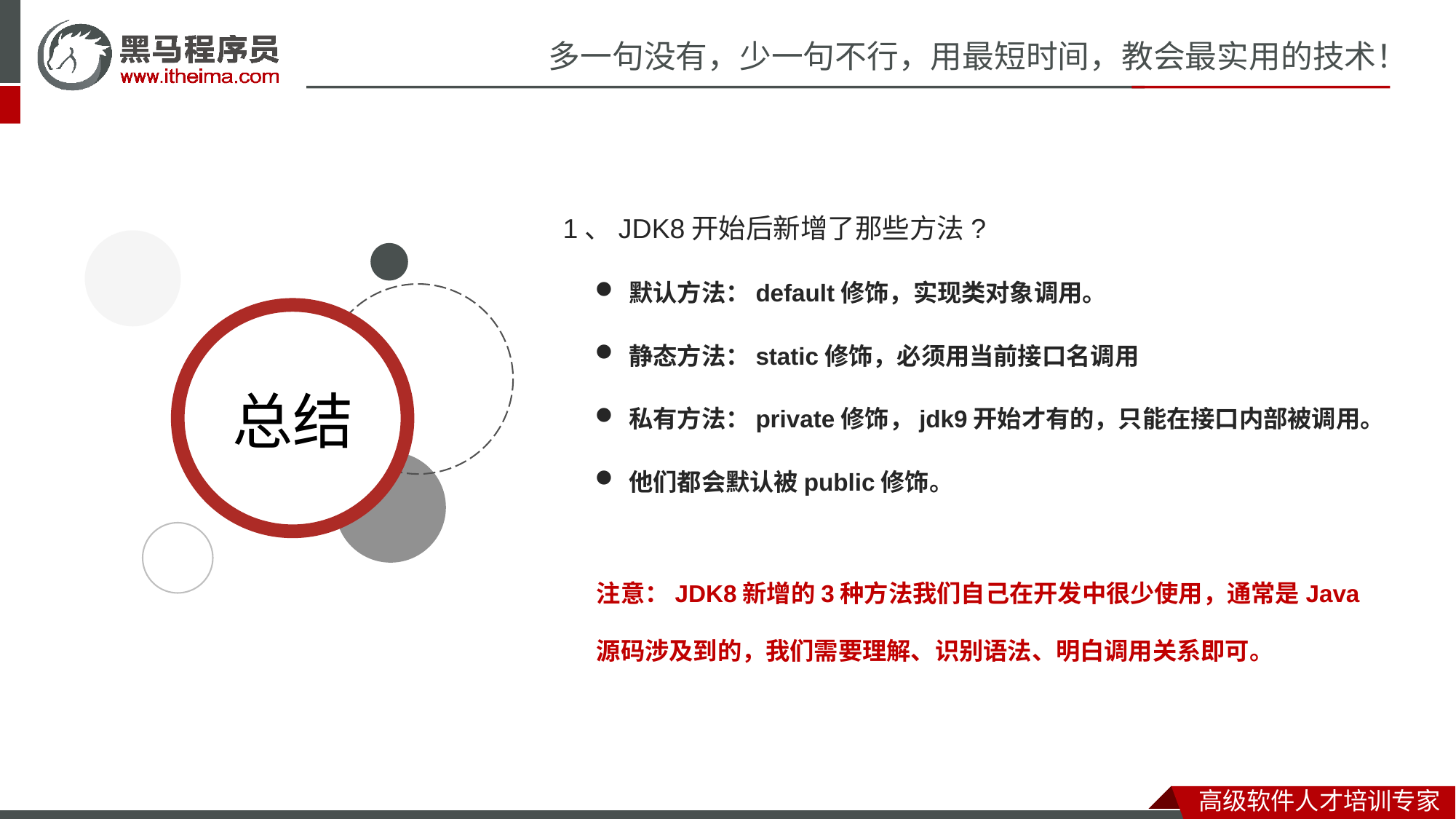

1、JDK8开始后新增了那些方法?
默认方法：default修饰，实现类对象调用。
静态方法：static修饰，必须用当前接口名调用
私有方法：private修饰，jdk9开始才有的，只能在接口内部被调用。
他们都会默认被public修饰。
注意：JDK8新增的3种方法我们自己在开发中很少使用，通常是Java源码涉及到的，我们需要理解、识别语法、明白调用关系即可。